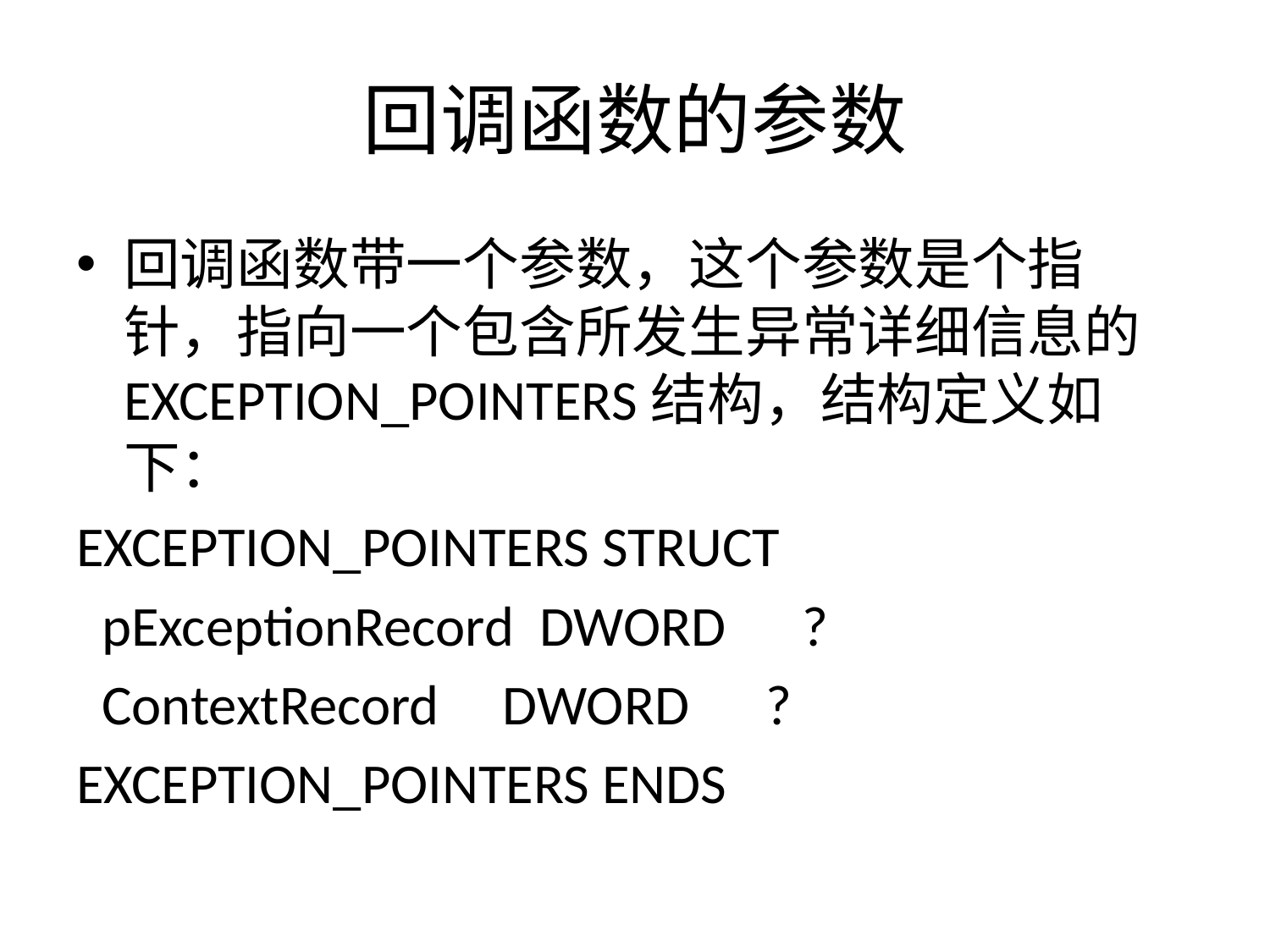

# 回调函数的参数
回调函数带一个参数，这个参数是个指针，指向一个包含所发生异常详细信息的EXCEPTION_POINTERS结构，结构定义如下：
EXCEPTION_POINTERS STRUCT
  pExceptionRecord  DWORD      ?
  ContextRecord     DWORD      ?
EXCEPTION_POINTERS ENDS